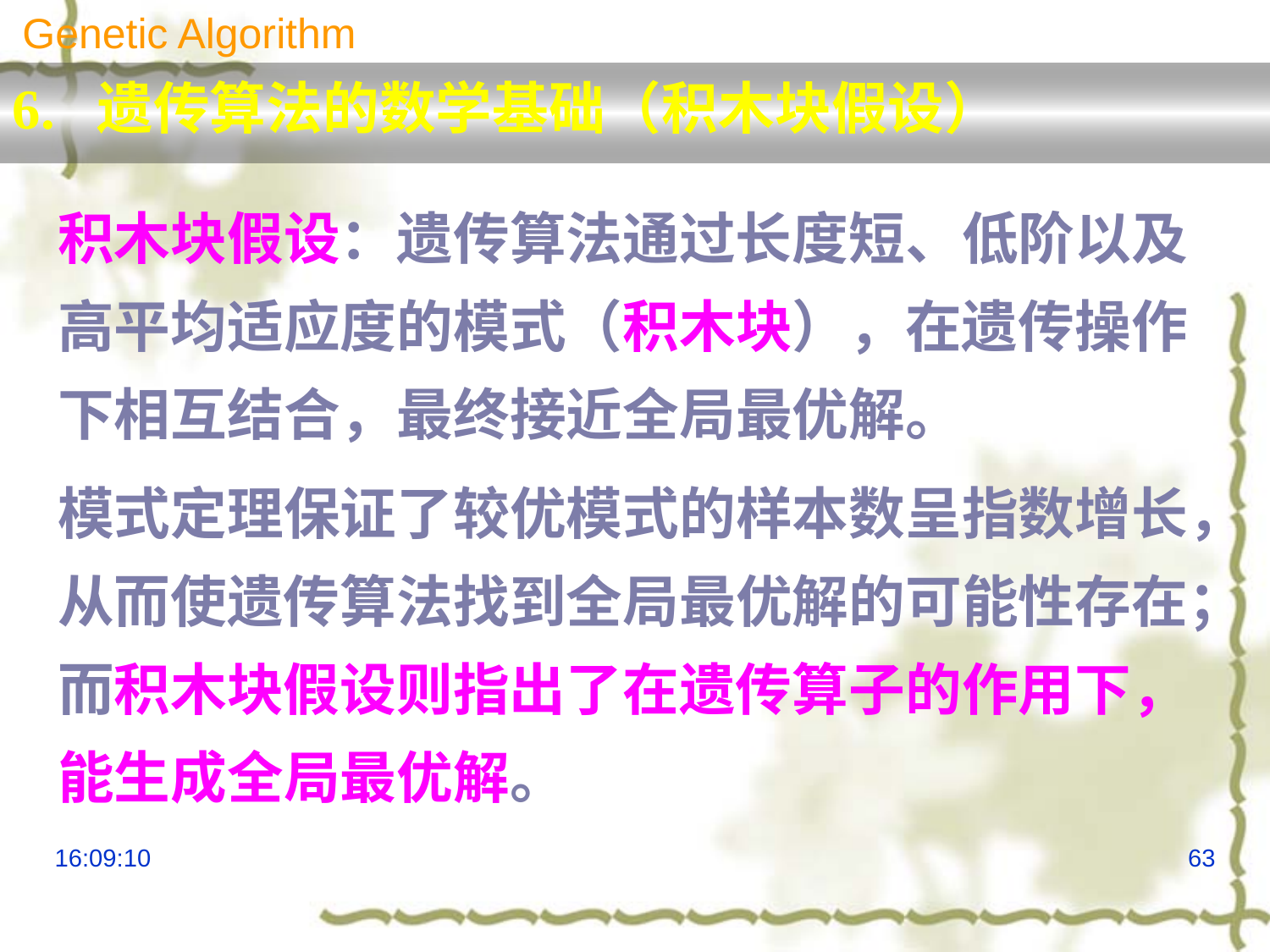

Genetic Algorithm
6.  遗传算法的数学基础（积木块假设）
积木块假设：遗传算法通过长度短、低阶以及高平均适应度的模式（积木块），在遗传操作下相互结合，最终接近全局最优解。
模式定理保证了较优模式的样本数呈指数增长，从而使遗传算法找到全局最优解的可能性存在；而积木块假设则指出了在遗传算子的作用下，能生成全局最优解。
16:09:10
63